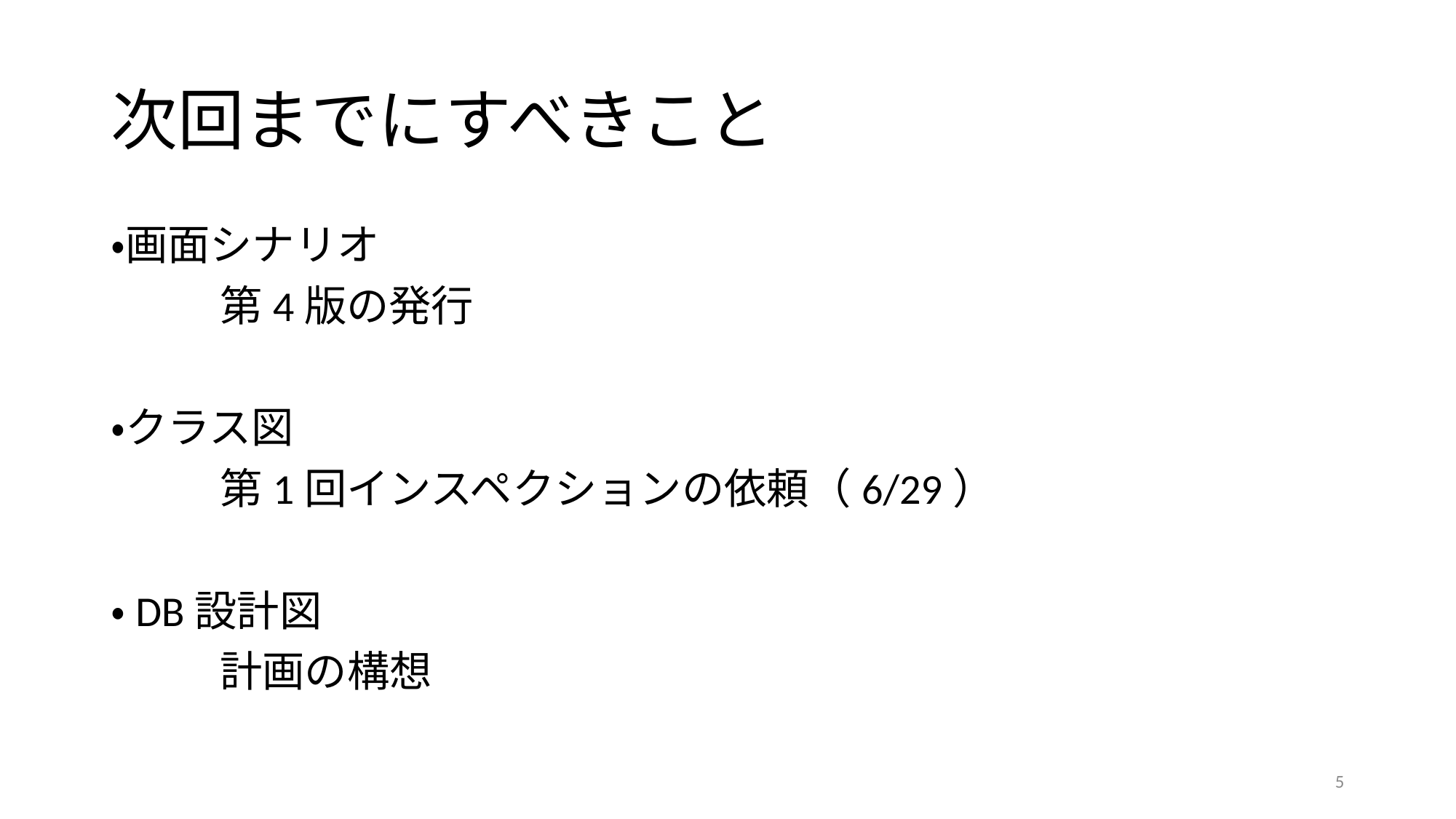

# 次回までにすべきこと
・画面シナリオ
	第4版の発行

・クラス図
	第1回インスペクションの依頼（6/29）

・DB設計図
	計画の構想
5